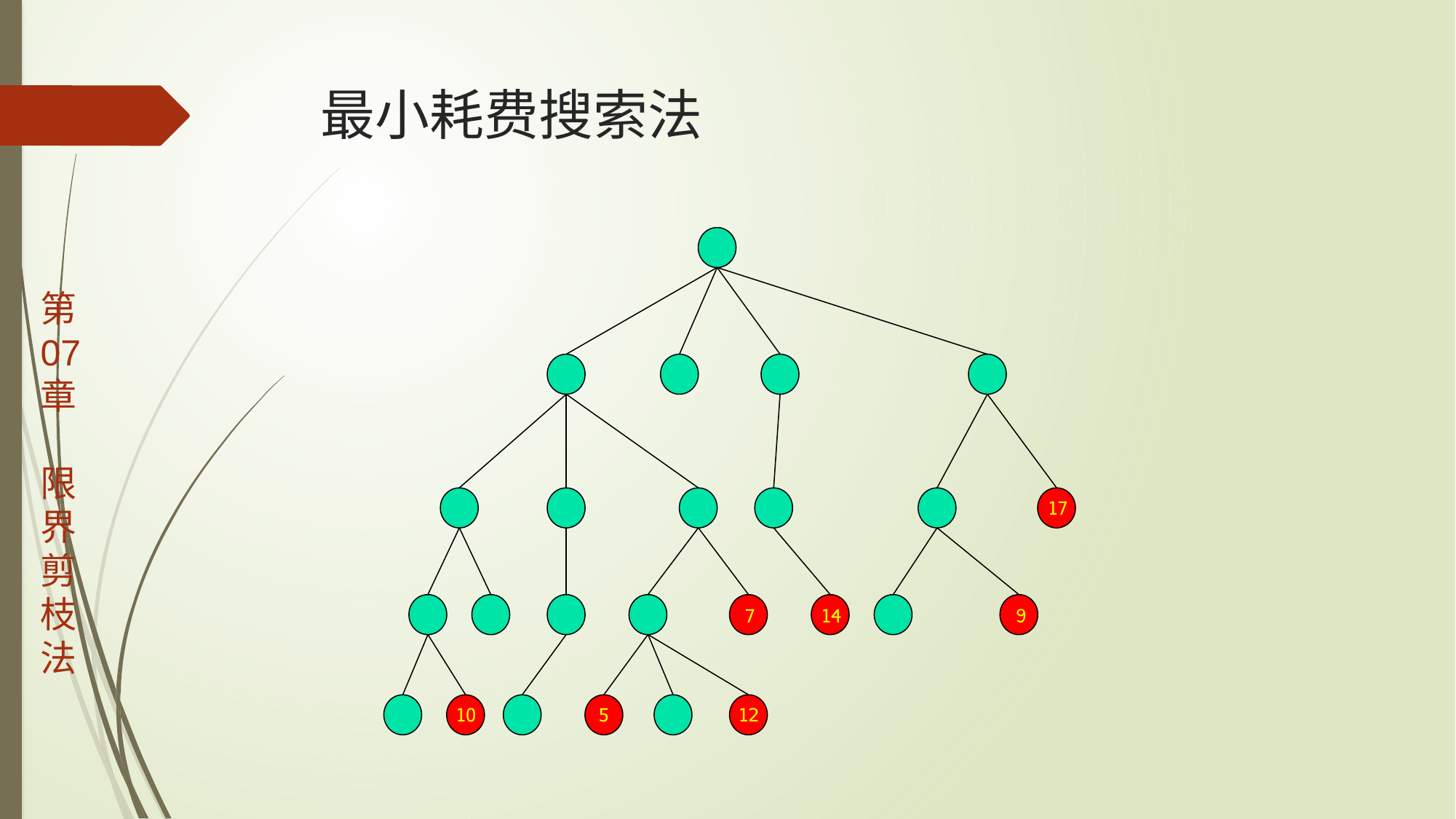

# 最小耗费搜索法

17
7
14
9
10
12
5